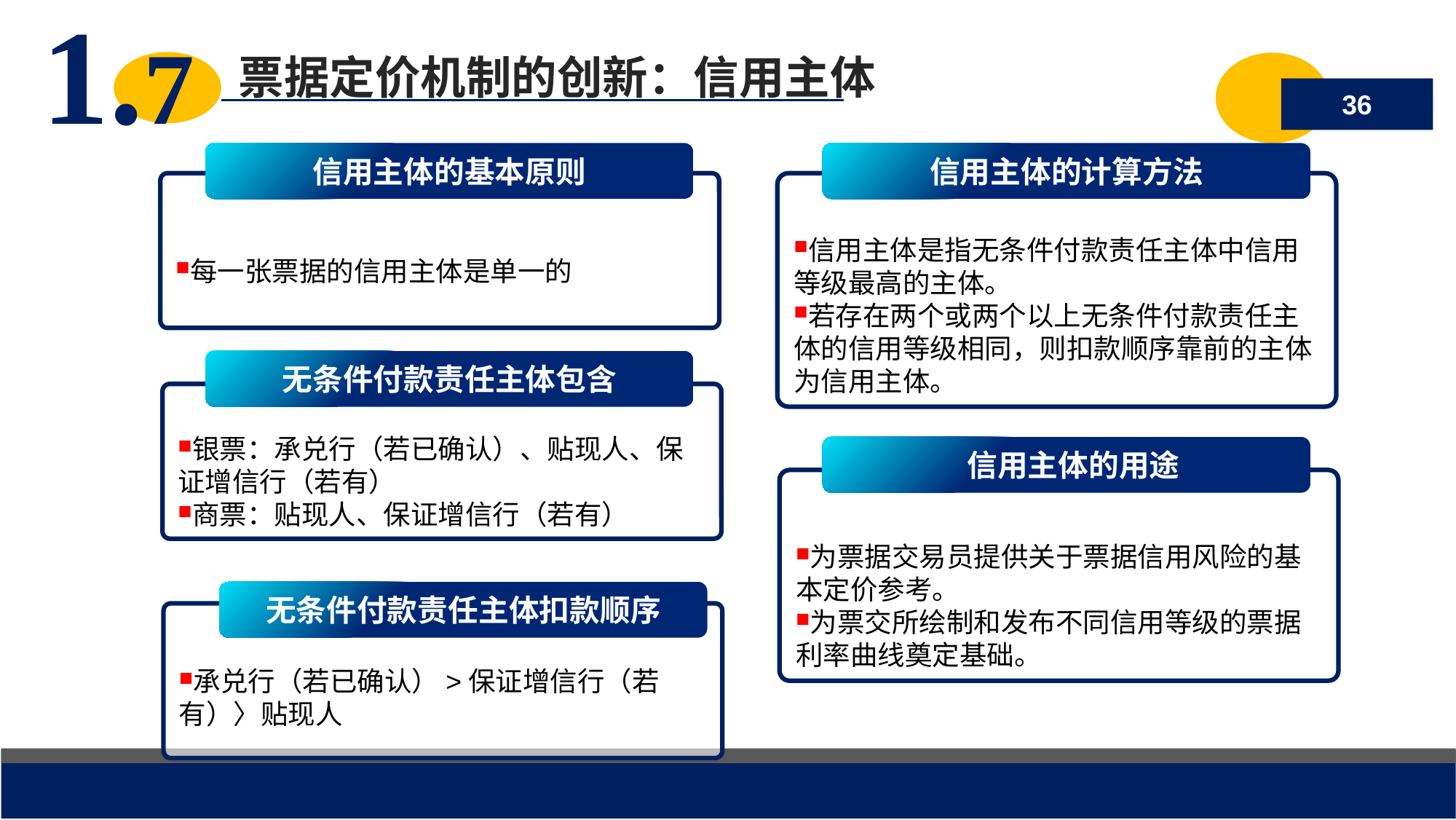

票据定价机制的创新：信用主体
1.7

36

信用主体的基本原则
信用主体的计算方法
每一张票据的信用主体是单一的

信用主体是指无条件付款责任主体中信用等级最高的主体。
若存在两个或两个以上无条件付款责任主体的信用等级相同，则扣款顺序靠前的主体为信用主体。
无条件付款责任主体包含
银票：承兑行（若已确认）、贴现人、保证增信行（若有）
商票：贴现人、保证增信行（若有）

 信用主体的用途
为票据交易员提供关于票据信用风险的基本定价参考。
为票交所绘制和发布不同信用等级的票据利率曲线奠定基础。
无条件付款责任主体扣款顺序

承兑行（若已确认）>保证增信行（若有）〉贴现人

2018/7/19